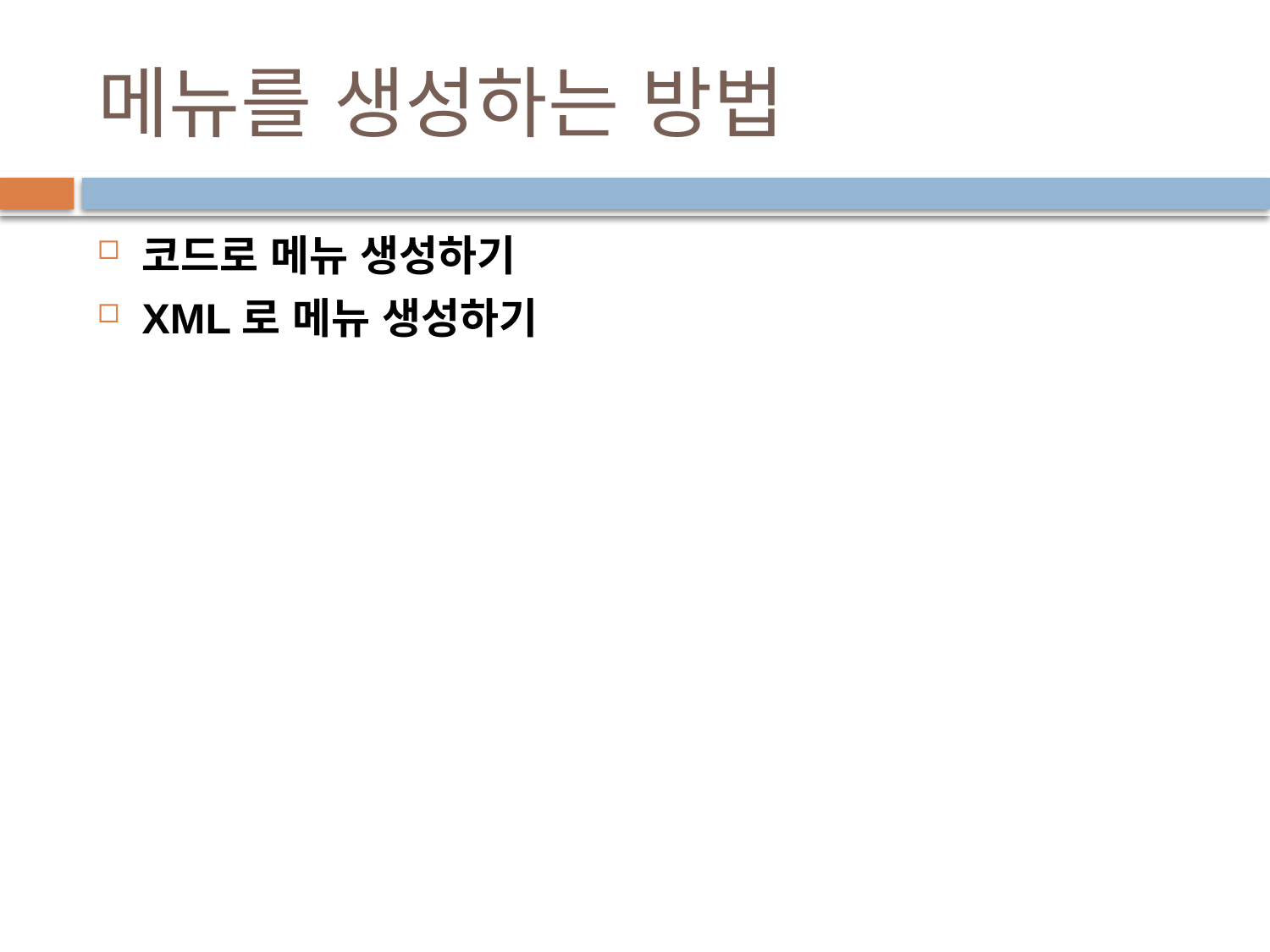

# 메뉴를 생성하는 방법
코드로 메뉴 생성하기
XML로 메뉴 생성하기